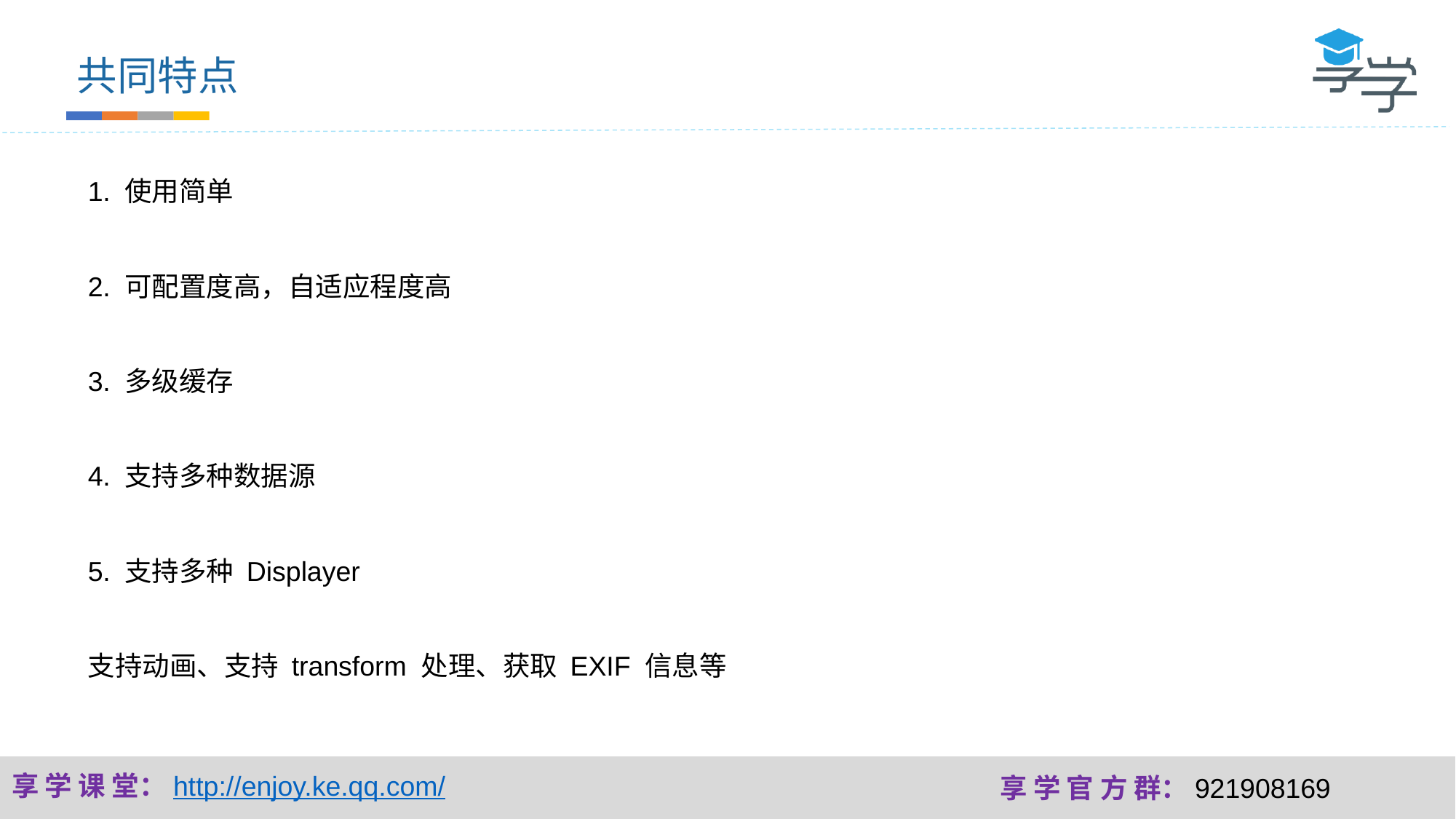

共同特点

1. 使用简单
2. 可配置度高，自适应程度高
3. 多级缓存
4. 支持多种数据源
5. 支持多种 Displayer
支持动画、支持 transform 处理、获取 EXIF 信息等